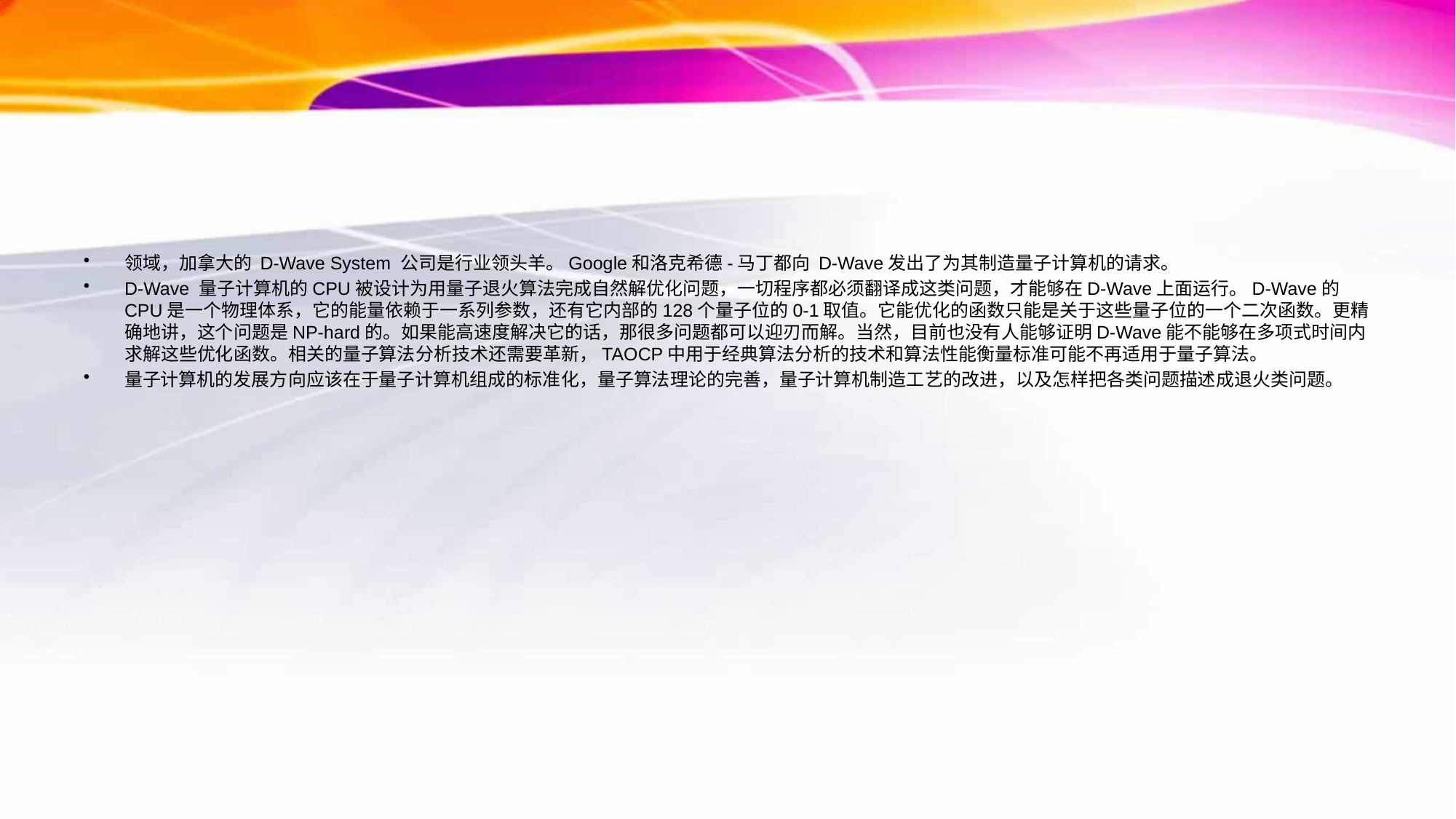

#
领域，加拿大的 D-Wave System 公司是行业领头羊。Google和洛克希德-马丁都向 D-Wave发出了为其制造量子计算机的请求。
D-Wave 量子计算机的CPU被设计为用量子退火算法完成自然解优化问题，一切程序都必须翻译成这类问题，才能够在D-Wave上面运行。D-Wave的CPU是一个物理体系，它的能量依赖于一系列参数，还有它内部的128个量子位的0-1取值。它能优化的函数只能是关于这些量子位的一个二次函数。更精确地讲，这个问题是NP-hard的。如果能高速度解决它的话，那很多问题都可以迎刃而解。当然，目前也没有人能够证明D-Wave能不能够在多项式时间内求解这些优化函数。相关的量子算法分析技术还需要革新，TAOCP中用于经典算法分析的技术和算法性能衡量标准可能不再适用于量子算法。
量子计算机的发展方向应该在于量子计算机组成的标准化，量子算法理论的完善，量子计算机制造工艺的改进，以及怎样把各类问题描述成退火类问题。